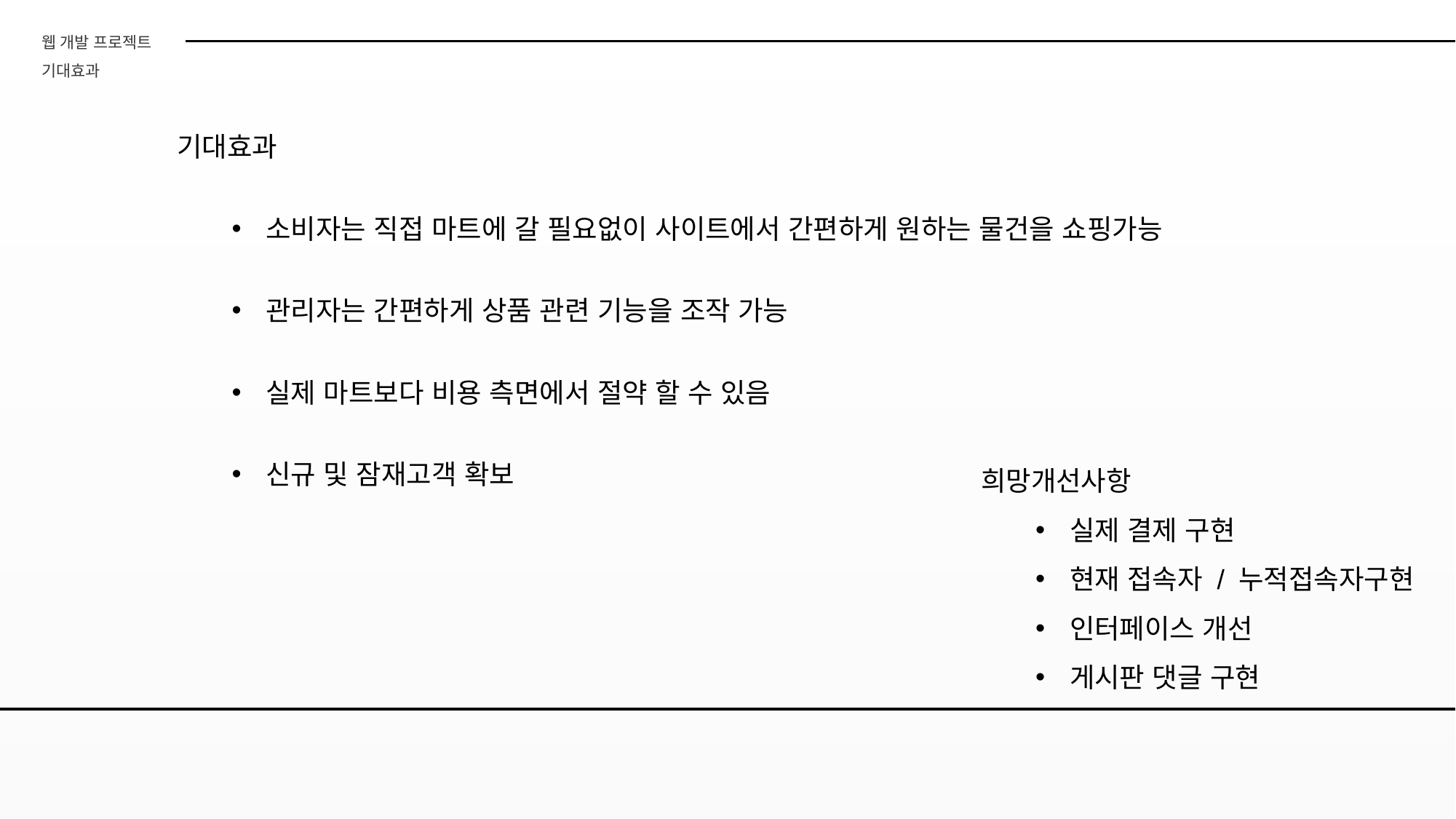

웹 개발 프로젝트
기대효과
기대효과
소비자는 직접 마트에 갈 필요없이 사이트에서 간편하게 원하는 물건을 쇼핑가능
관리자는 간편하게 상품 관련 기능을 조작 가능
실제 마트보다 비용 측면에서 절약 할 수 있음
신규 및 잠재고객 확보
희망개선사항
실제 결제 구현
현재 접속자 / 누적접속자구현
인터페이스 개선
게시판 댓글 구현